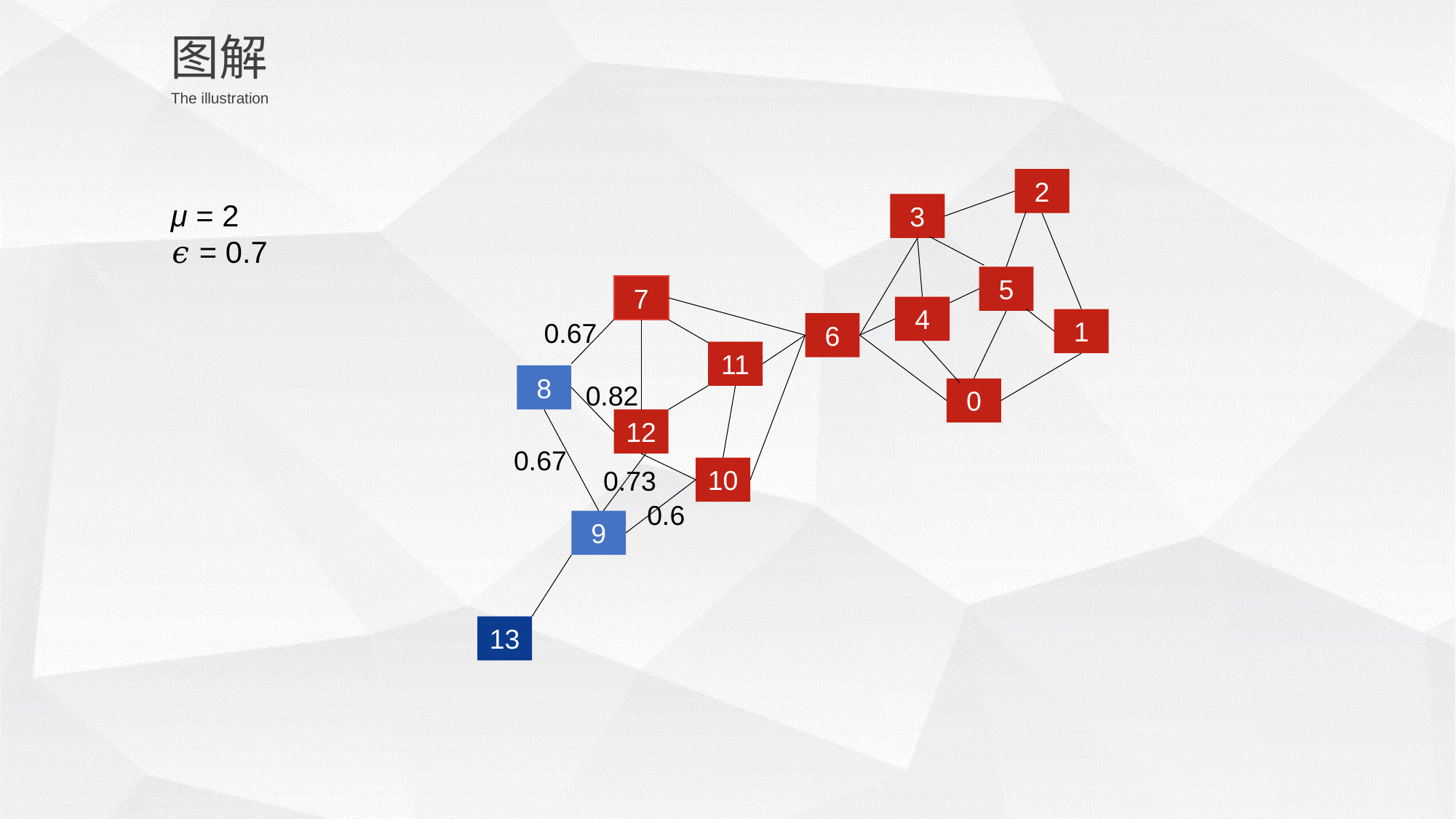

图解
The illustration
2
μ = 2
𝜖 = 0.7
3
5
7
4
1
0.67
6
11
8
0.82
0
12
0.67
10
0.73
0.6
9
13